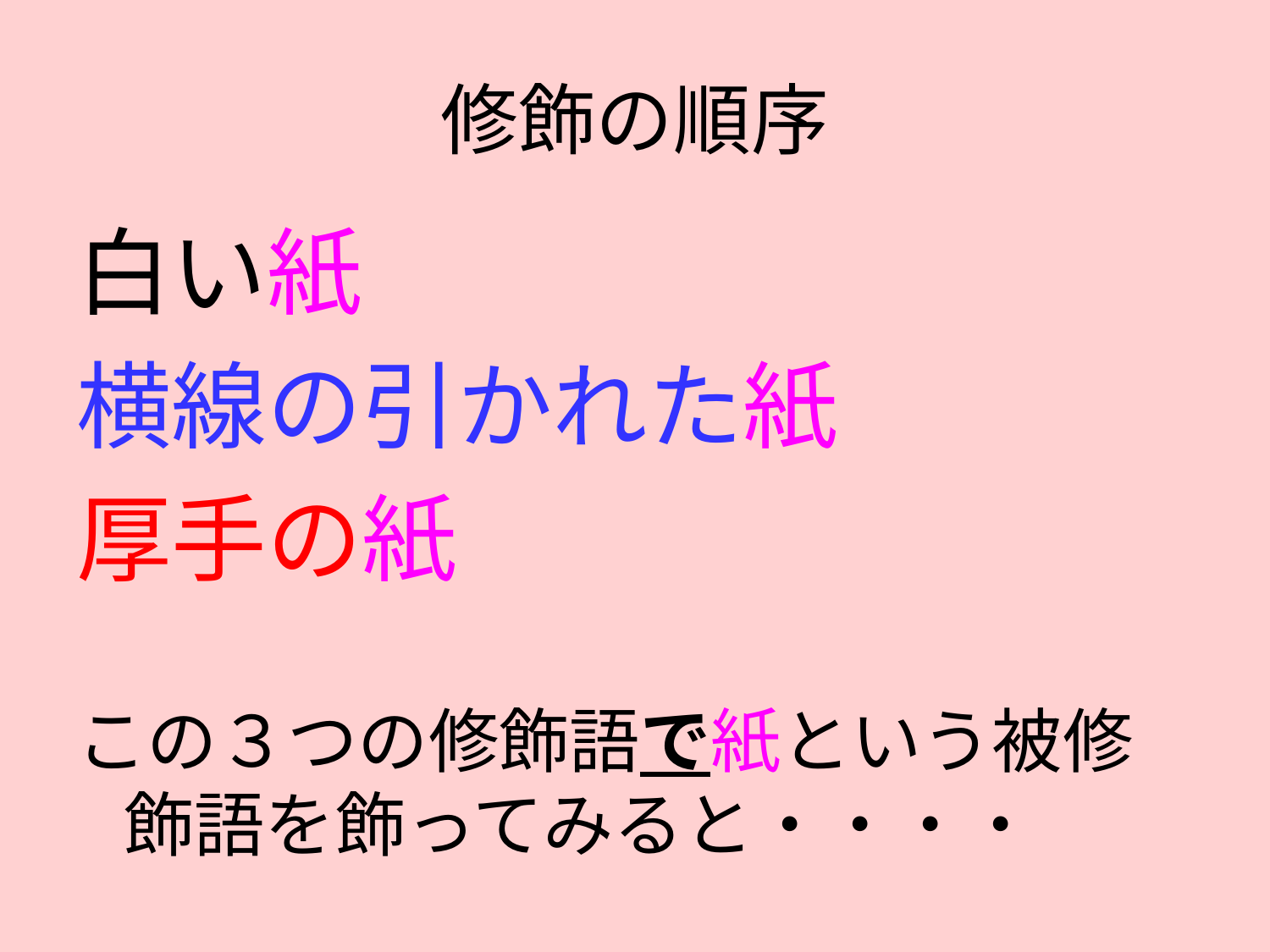

# 修飾の順序
白い紙
横線の引かれた紙
厚手の紙

この３つの修飾語で紙という被修飾語を飾ってみると・・・・